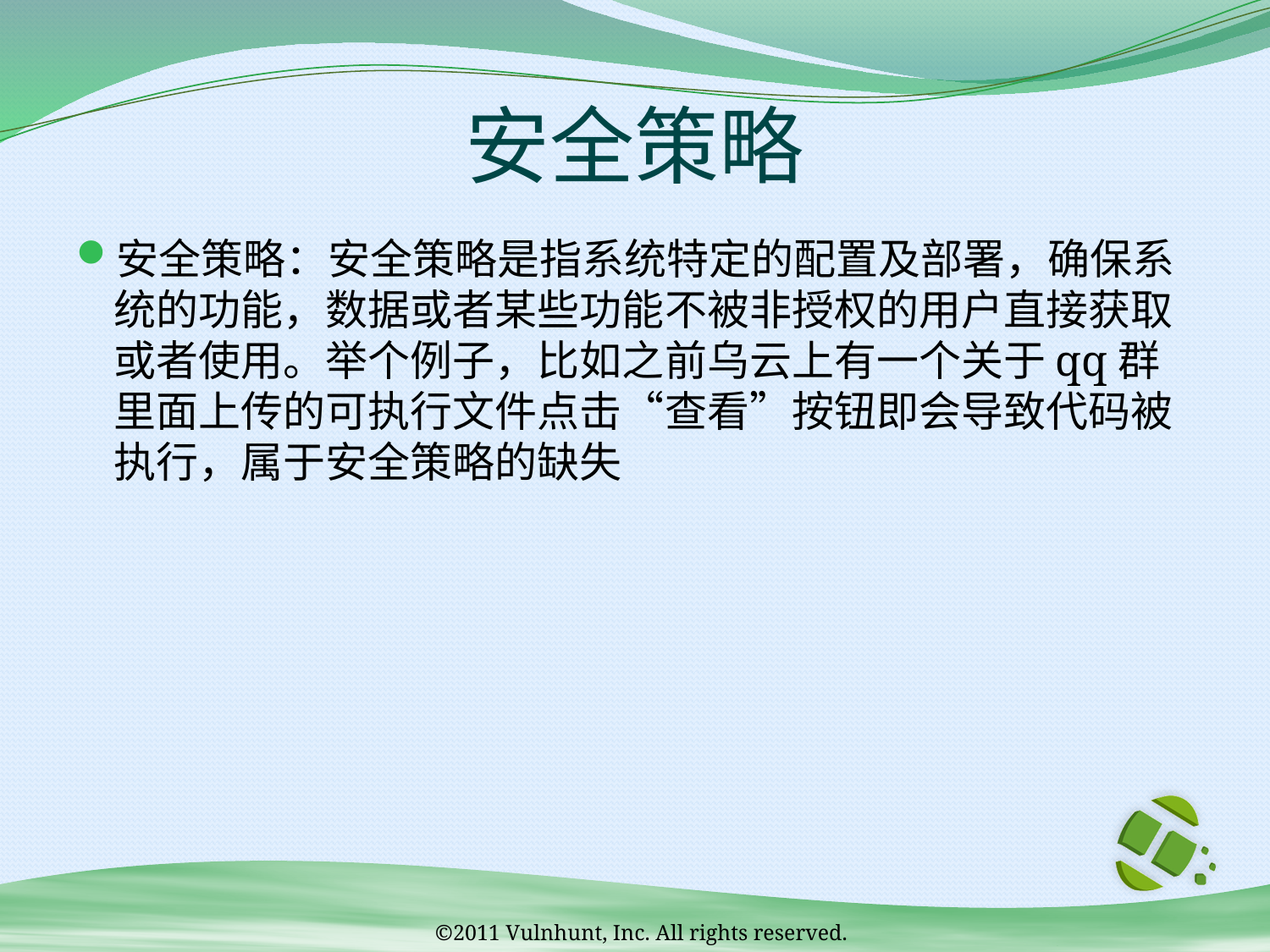

# 安全策略
安全策略：安全策略是指系统特定的配置及部署，确保系统的功能，数据或者某些功能不被非授权的用户直接获取或者使用。举个例子，比如之前乌云上有一个关于qq群里面上传的可执行文件点击“查看”按钮即会导致代码被执行，属于安全策略的缺失